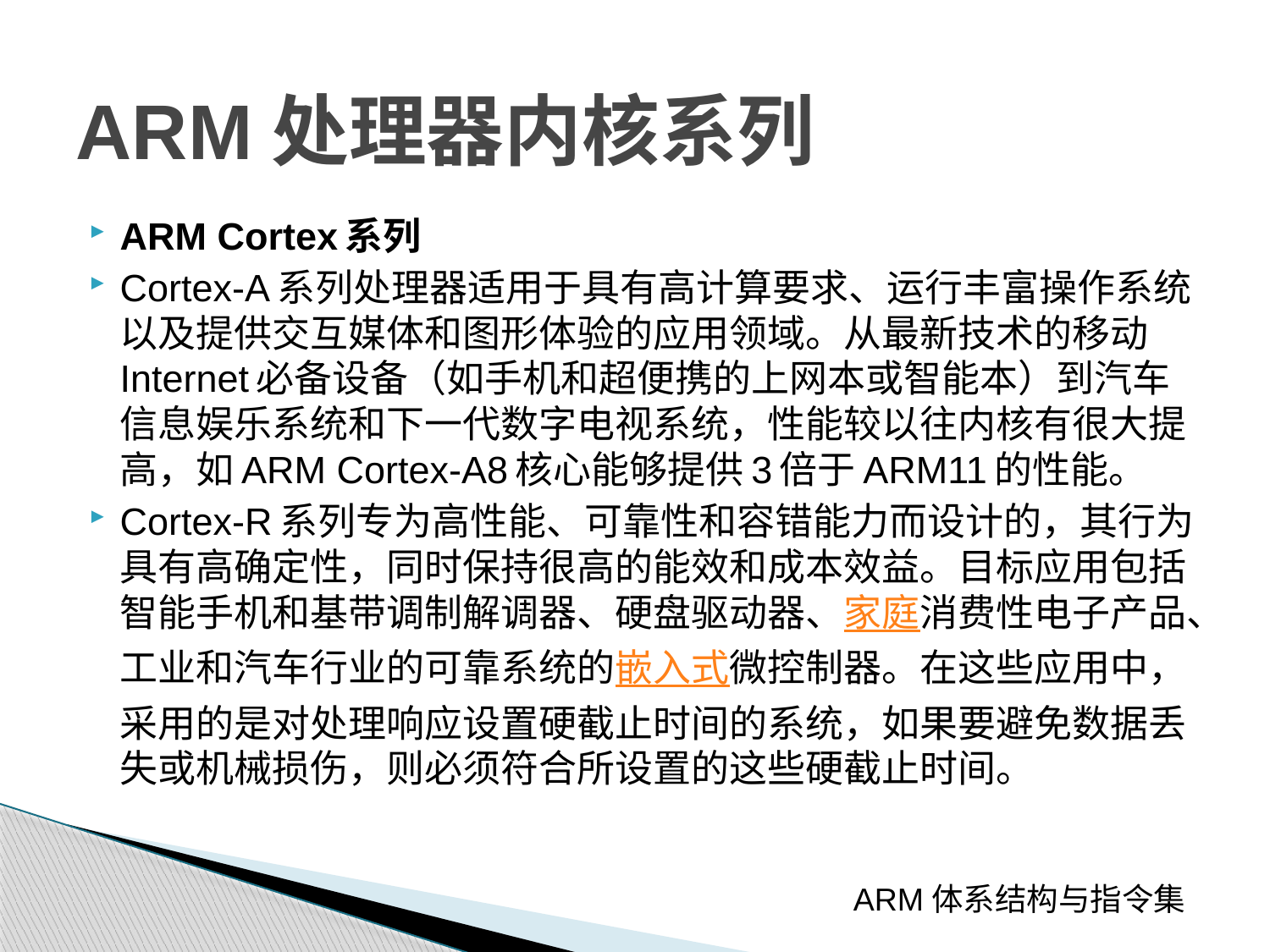

# ARM处理器内核系列
ARM Cortex系列
Cortex-A系列处理器适用于具有高计算要求、运行丰富操作系统以及提供交互媒体和图形体验的应用领域。从最新技术的移动 Internet必备设备（如手机和超便携的上网本或智能本）到汽车信息娱乐系统和下一代数字电视系统，性能较以往内核有很大提高，如ARM Cortex-A8核心能够提供3倍于ARM11的性能。
Cortex-R系列专为高性能、可靠性和容错能力而设计的，其行为具有高确定性，同时保持很高的能效和成本效益。目标应用包括智能手机和基带调制解调器、硬盘驱动器、家庭消费性电子产品、工业和汽车行业的可靠系统的嵌入式微控制器。在这些应用中，采用的是对处理响应设置硬截止时间的系统，如果要避免数据丢失或机械损伤，则必须符合所设置的这些硬截止时间。

            ARM体系结构与指令集